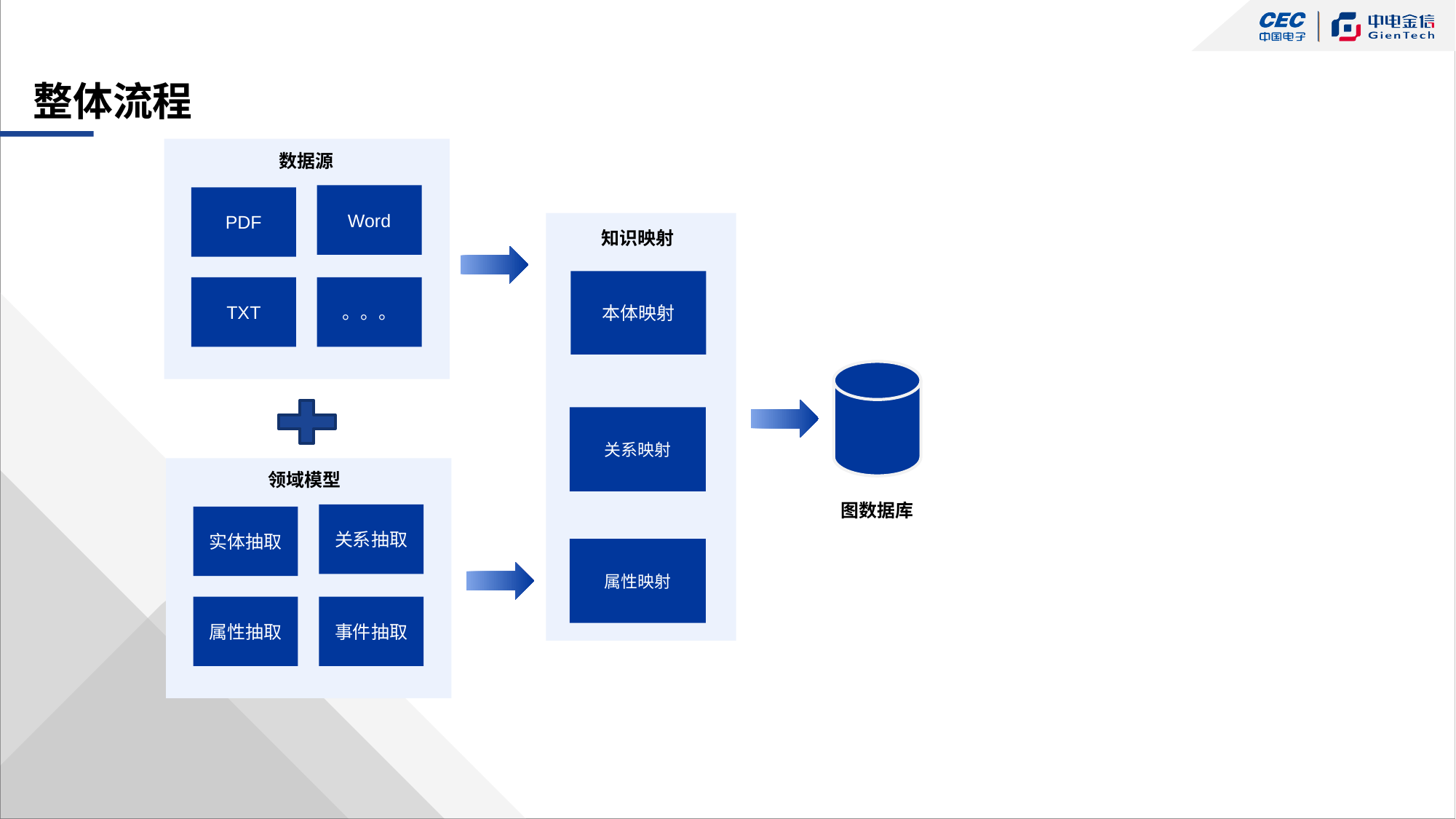

# 整体流程

数据源
Word
PDF

知识映射

本体映射
TXT
。。。

关系映射

领域模型
图数据库
关系抽取
实体抽取
属性映射

属性抽取
事件抽取